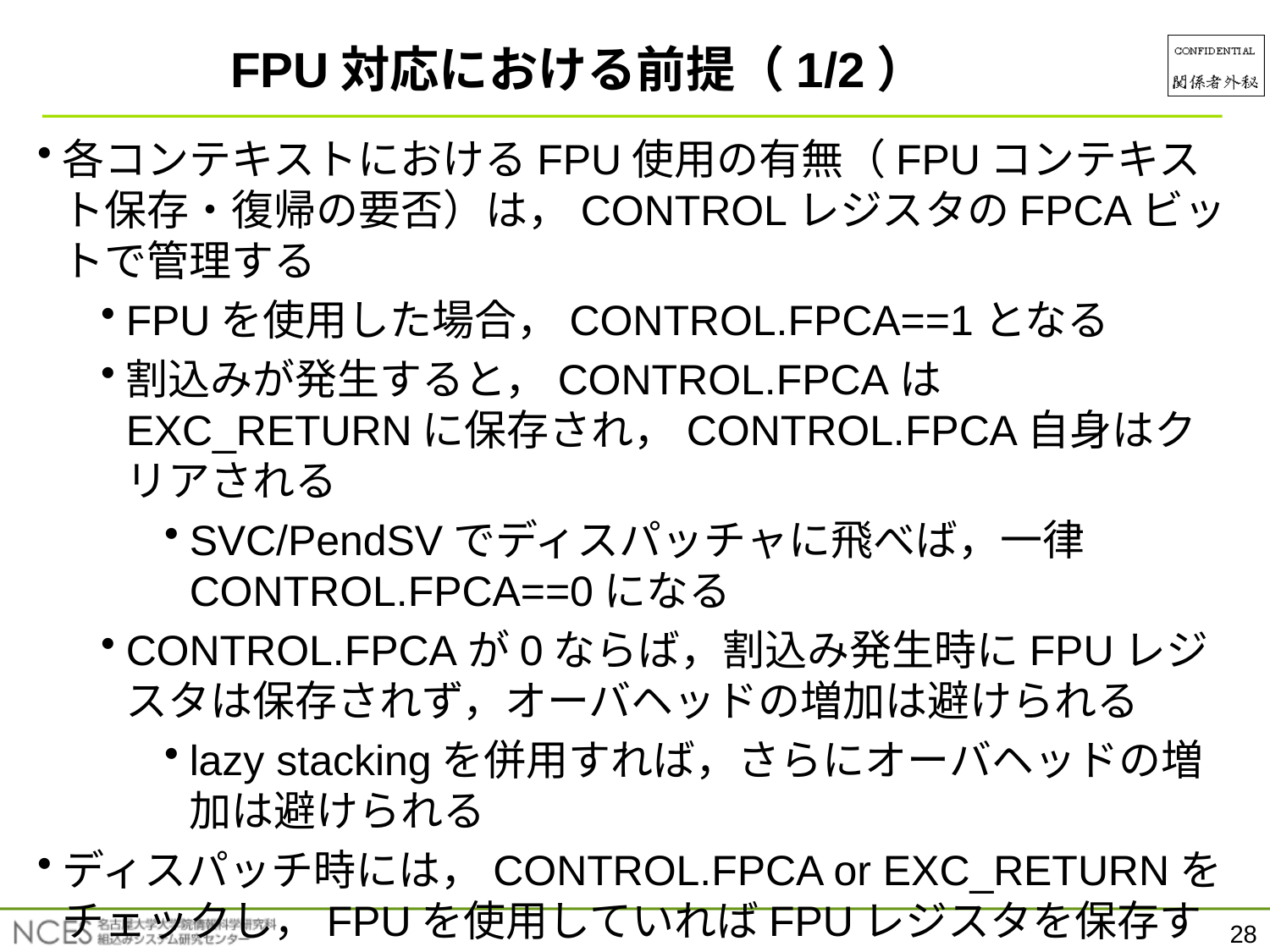

FPU対応における前提（1/2）
各コンテキストにおけるFPU使用の有無（FPUコンテキスト保存・復帰の要否）は，CONTROLレジスタのFPCAビットで管理する
FPUを使用した場合，CONTROL.FPCA==1となる
割込みが発生すると，CONTROL.FPCAはEXC_RETURNに保存され，CONTROL.FPCA自身はクリアされる
SVC/PendSVでディスパッチャに飛べば，一律CONTROL.FPCA==0になる
CONTROL.FPCAが0ならば，割込み発生時にFPUレジスタは保存されず，オーバヘッドの増加は避けられる
lazy stackingを併用すれば，さらにオーバヘッドの増加は避けられる
ディスパッチ時には，CONTROL.FPCA or EXC_RETURNをチェックし，FPUを使用していればFPUレジスタを保存する
28